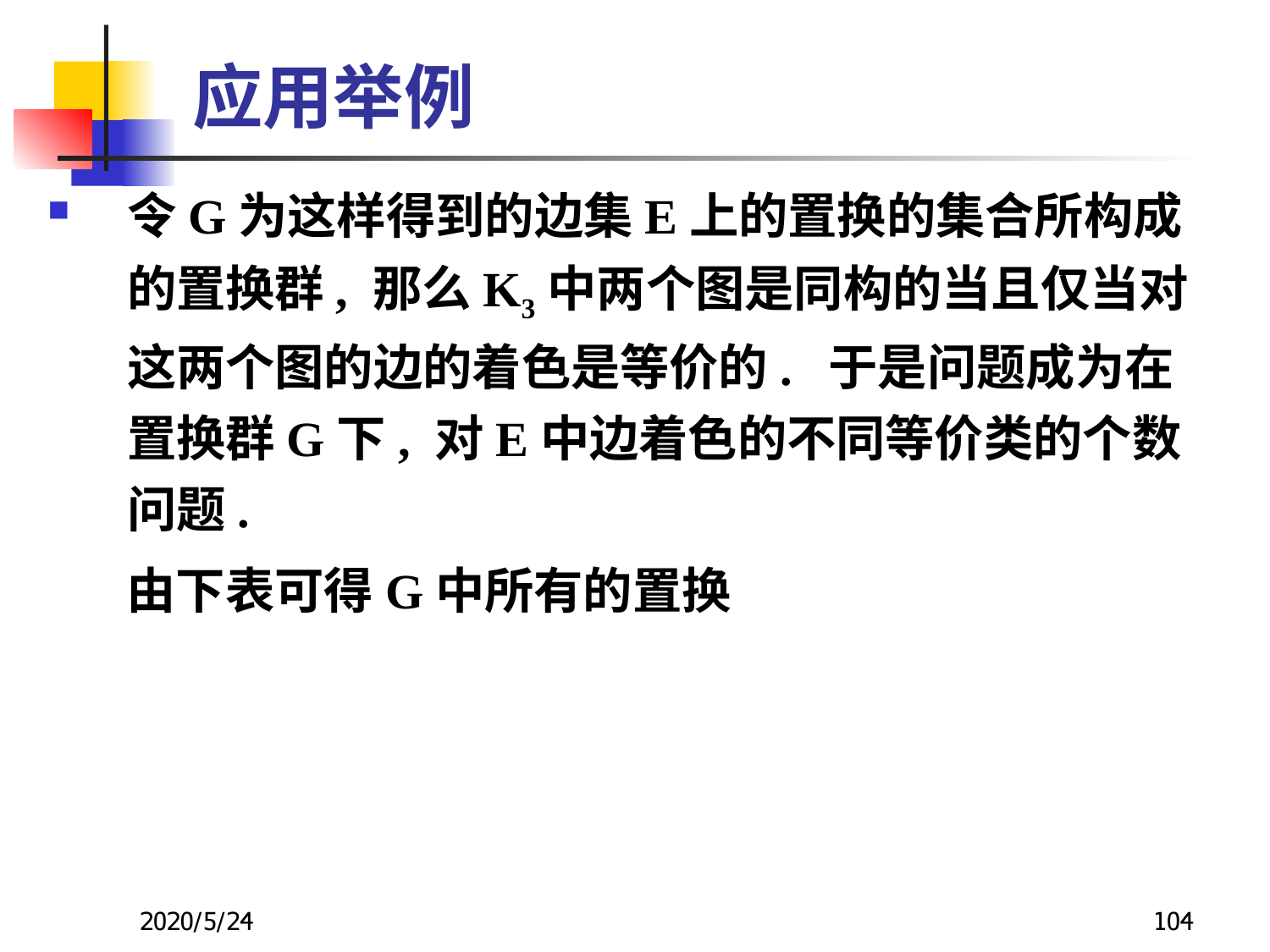

# 应用举例
令G为这样得到的边集E上的置换的集合所构成的置换群, 那么K3中两个图是同构的当且仅当对这两个图的边的着色是等价的.  于是问题成为在置换群G下, 对E中边着色的不同等价类的个数问题.
      由下表可得G中所有的置换

2020/5/24
104